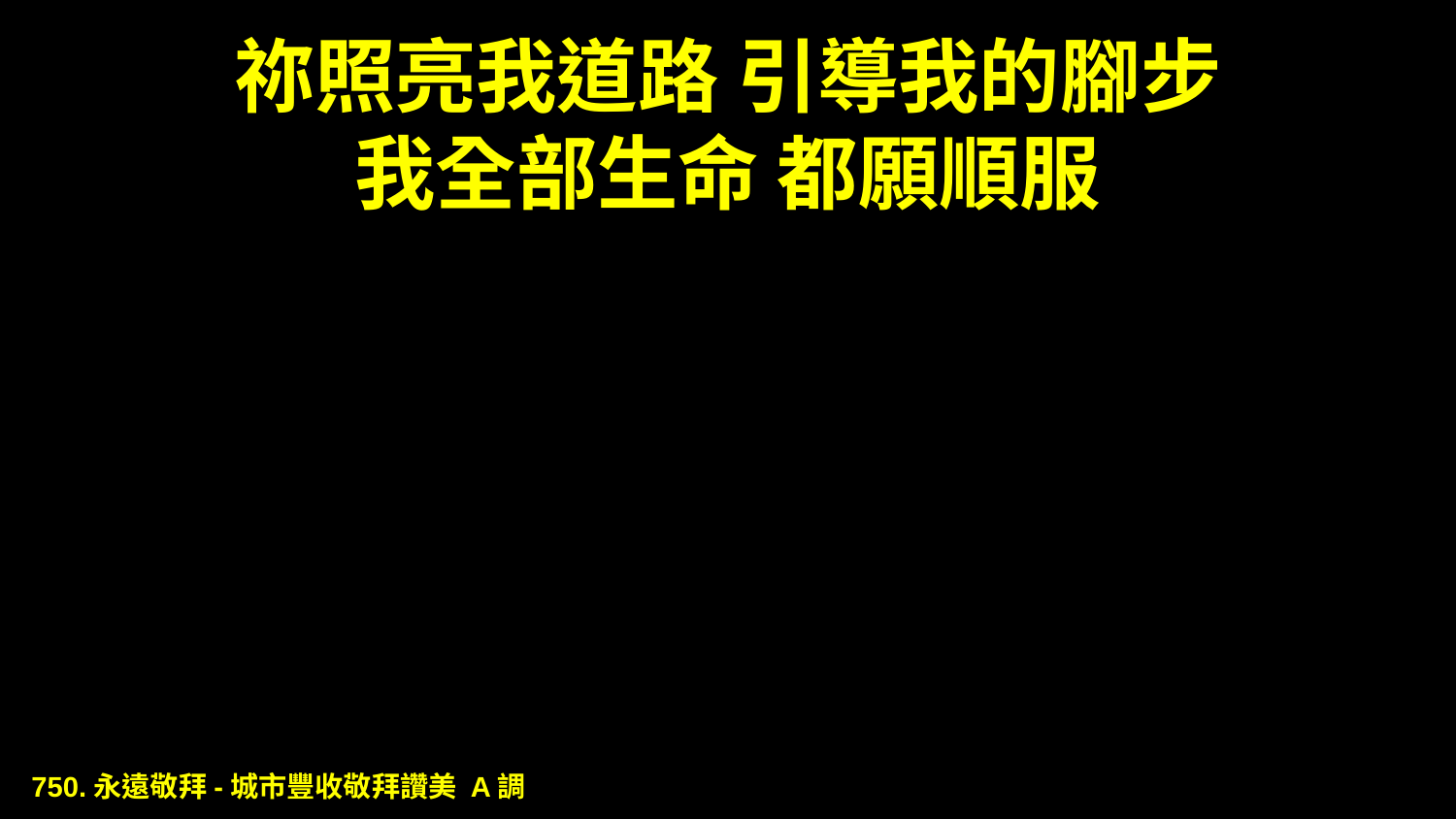

# 祢照亮我道路 引導我的腳步 我全部生命 都願順服
750.永遠敬拜-城市豐收敬拜讚美 A調